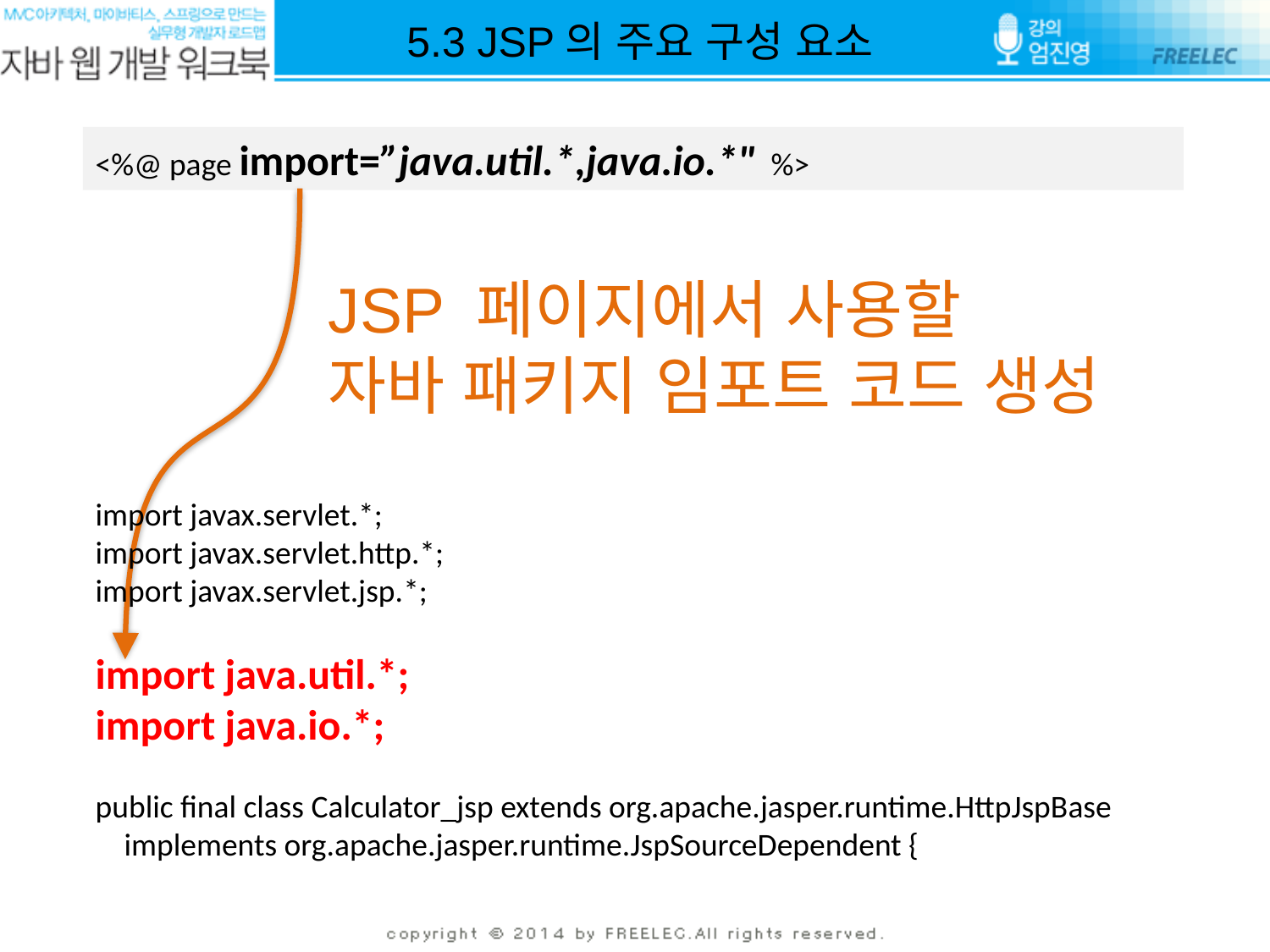

5.3 JSP의 주요 구성 요소
<%@ page import=”java.util.*,java.io.*"  %>
JSP 페이지에서 사용할
자바 패키지 임포트 코드 생성
import javax.servlet.*;
import javax.servlet.http.*;
import javax.servlet.jsp.*;

import java.util.*;
import java.io.*;

public final class Calculator_jsp extends org.apache.jasper.runtime.HttpJspBase
    implements org.apache.jasper.runtime.JspSourceDependent {